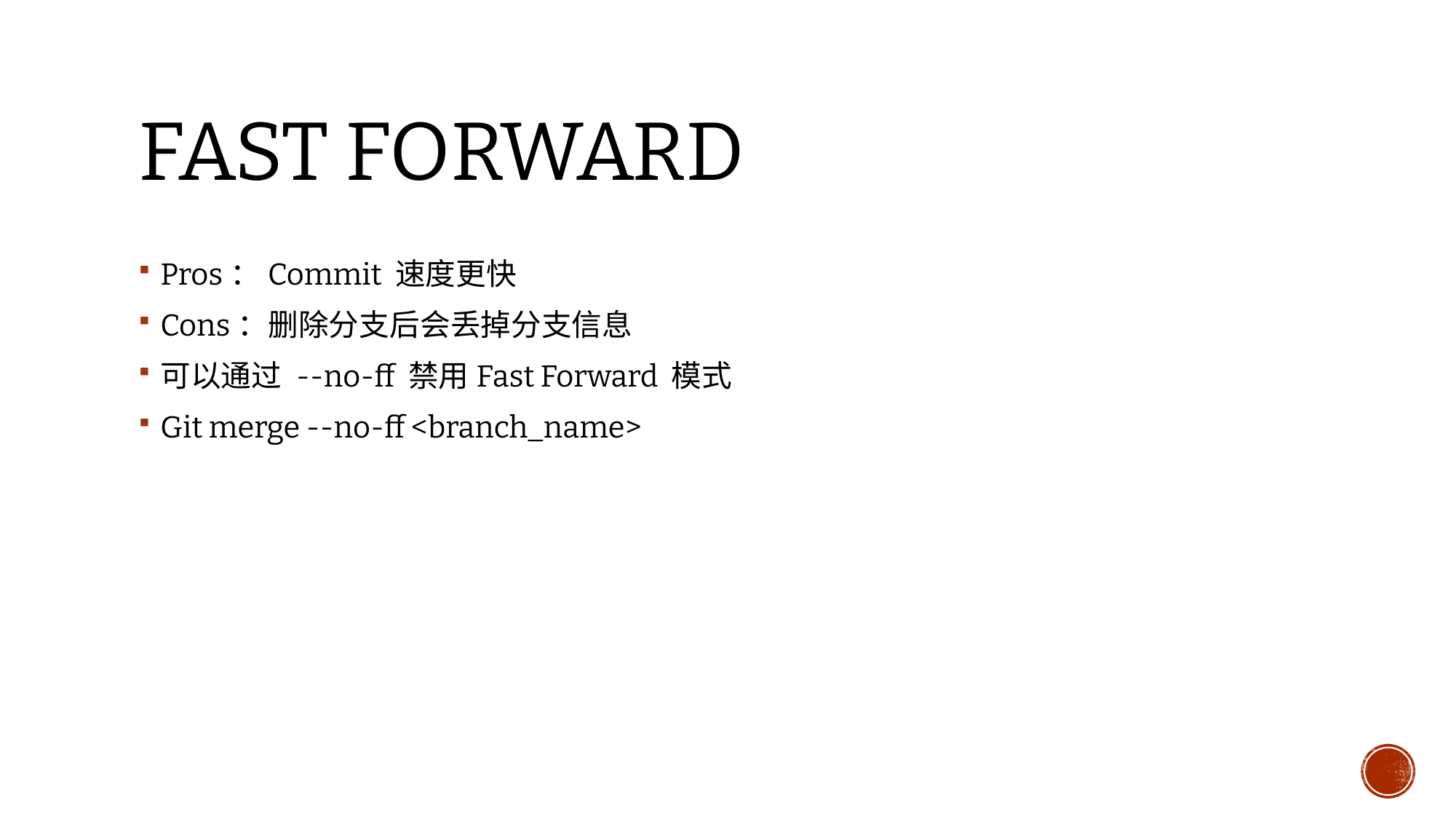

# Fast Forward
Pros：Commit 速度更快
Cons：删除分支后会丢掉分支信息
可以通过 --no-ff 禁用Fast Forward 模式
Git merge --no-ff <branch_name>